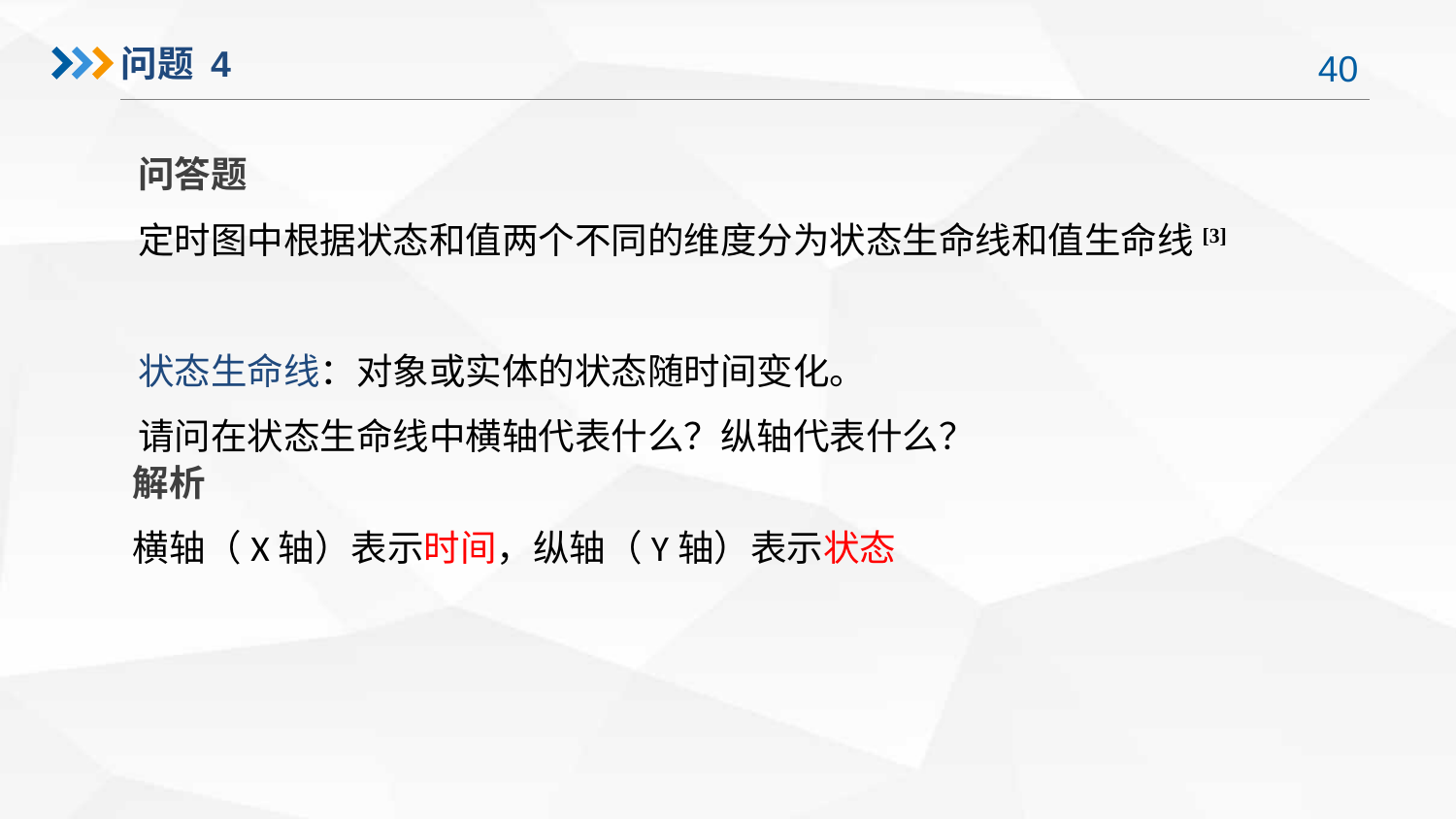

问题 4

问答题
定时图中根据状态和值两个不同的维度分为状态生命线和值生命线[3]

状态生命线：对象或实体的状态随时间变化。
请问在状态生命线中横轴代表什么？纵轴代表什么？
解析
横轴（X轴）表示时间，纵轴（Y轴）表示状态